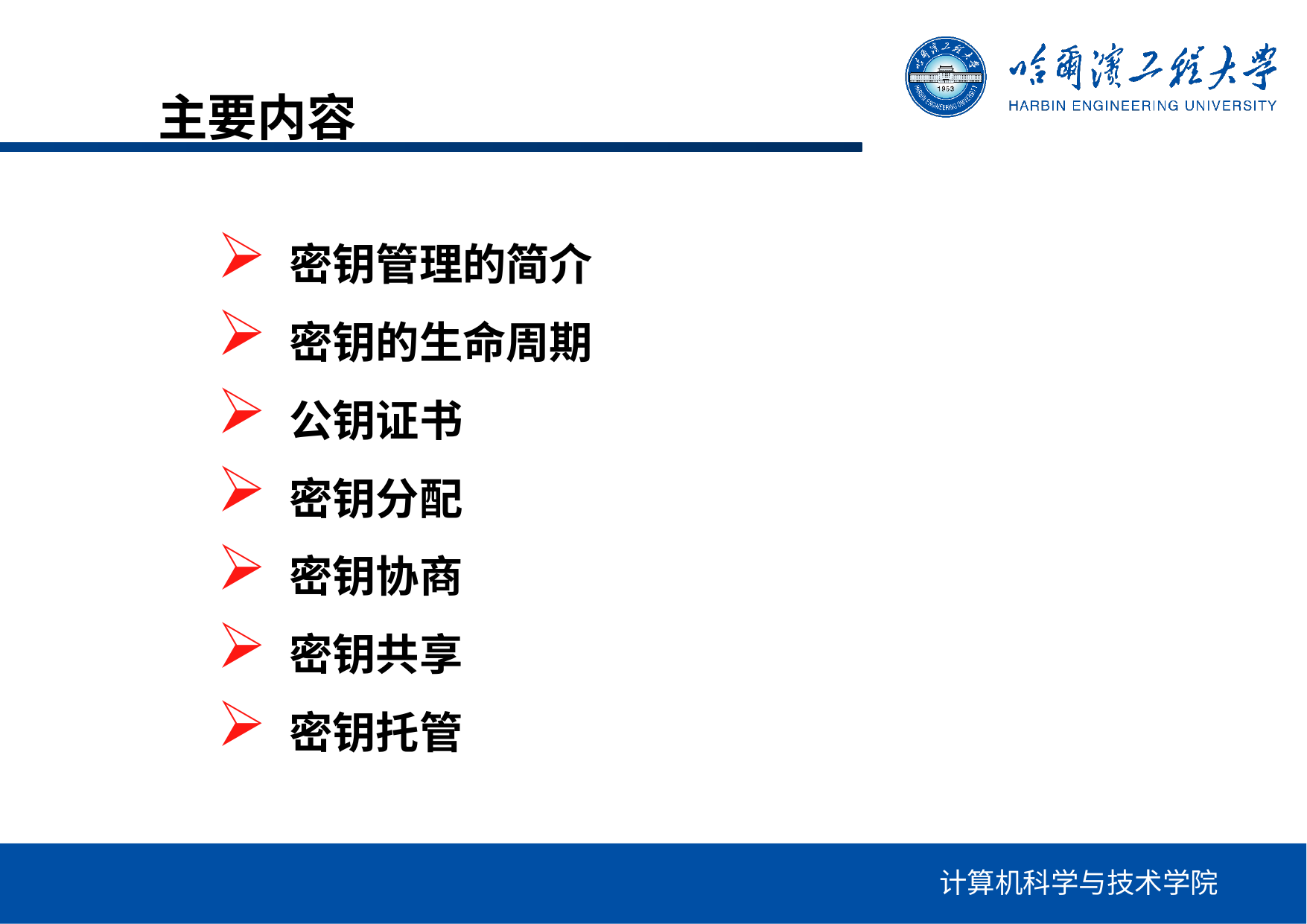

# 主要内容
 密钥管理的简介
 密钥的生命周期
 公钥证书
 密钥分配
 密钥协商
 密钥共享
 密钥托管